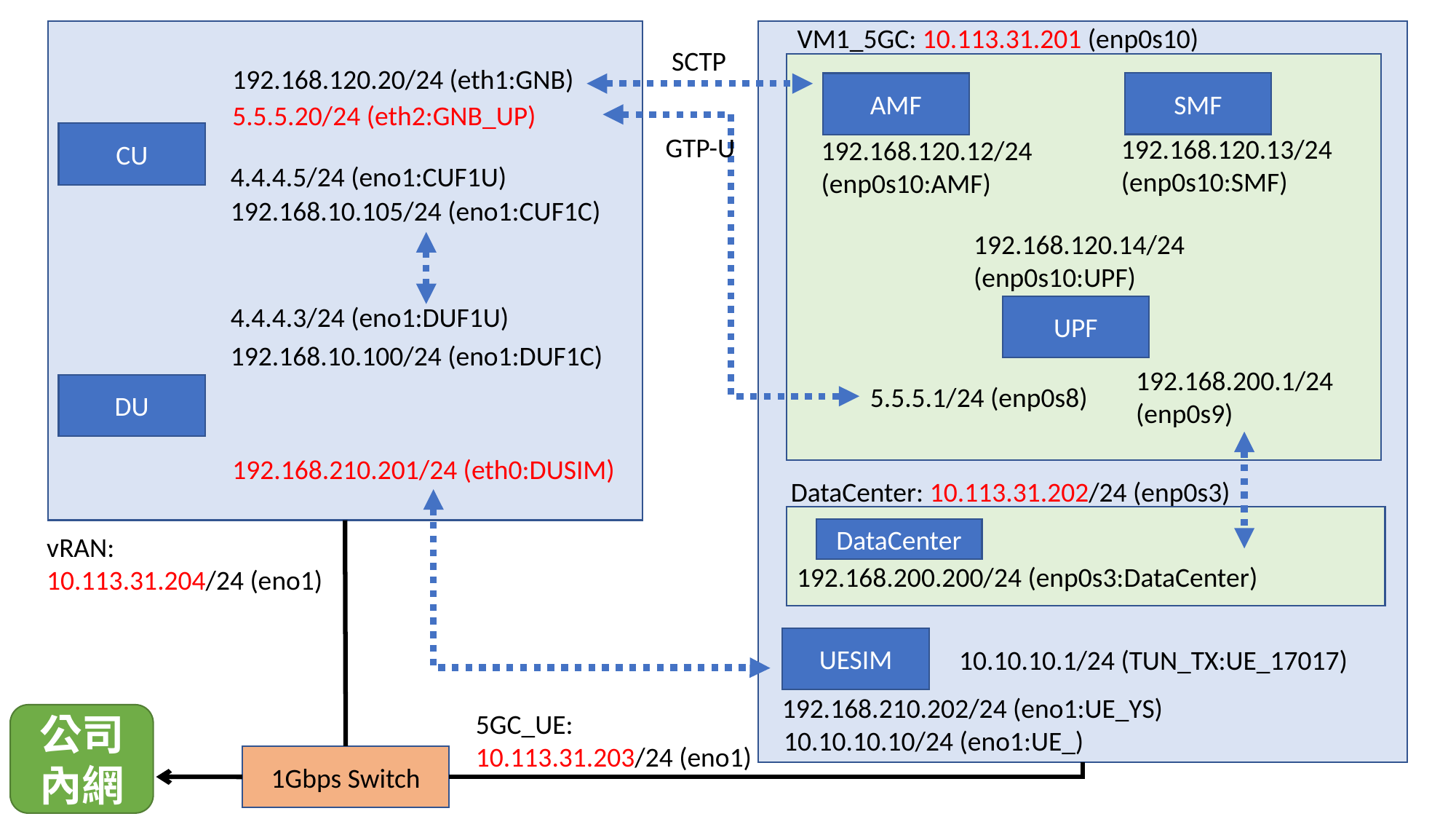

VM1_5GC: 10.113.31.201 (enp0s10)

SCTP

192.168.120.20/24 (eth1:GNB)
SMF
AMF
5.5.5.20/24 (eth2:GNB_UP)
GTP-U
CU
192.168.120.12/24
(enp0s10:AMF)
192.168.120.13/24
(enp0s10:SMF)
4.4.4.5/24 (eno1:CUF1U)
192.168.10.105/24 (eno1:CUF1C)
192.168.120.14/24 (enp0s10:UPF)
4.4.4.3/24 (eno1:DUF1U)
UPF
192.168.10.100/24 (eno1:DUF1C)
5.5.5.1/24 (enp0s8)
192.168.200.1/24 (enp0s9)
DU
192.168.210.201/24 (eth0:DUSIM)
DataCenter: 10.113.31.202/24 (enp0s3)

DataCenter
vRAN:
10.113.31.204/24 (eno1)
192.168.200.200/24 (enp0s3:DataCenter)
UESIM
10.10.10.1/24 (TUN_TX:UE_17017)
192.168.210.202/24 (eno1:UE_YS)
公司內網
5GC_UE:
10.113.31.203/24 (eno1)
10.10.10.10/24 (eno1:UE_)
1Gbps Switch